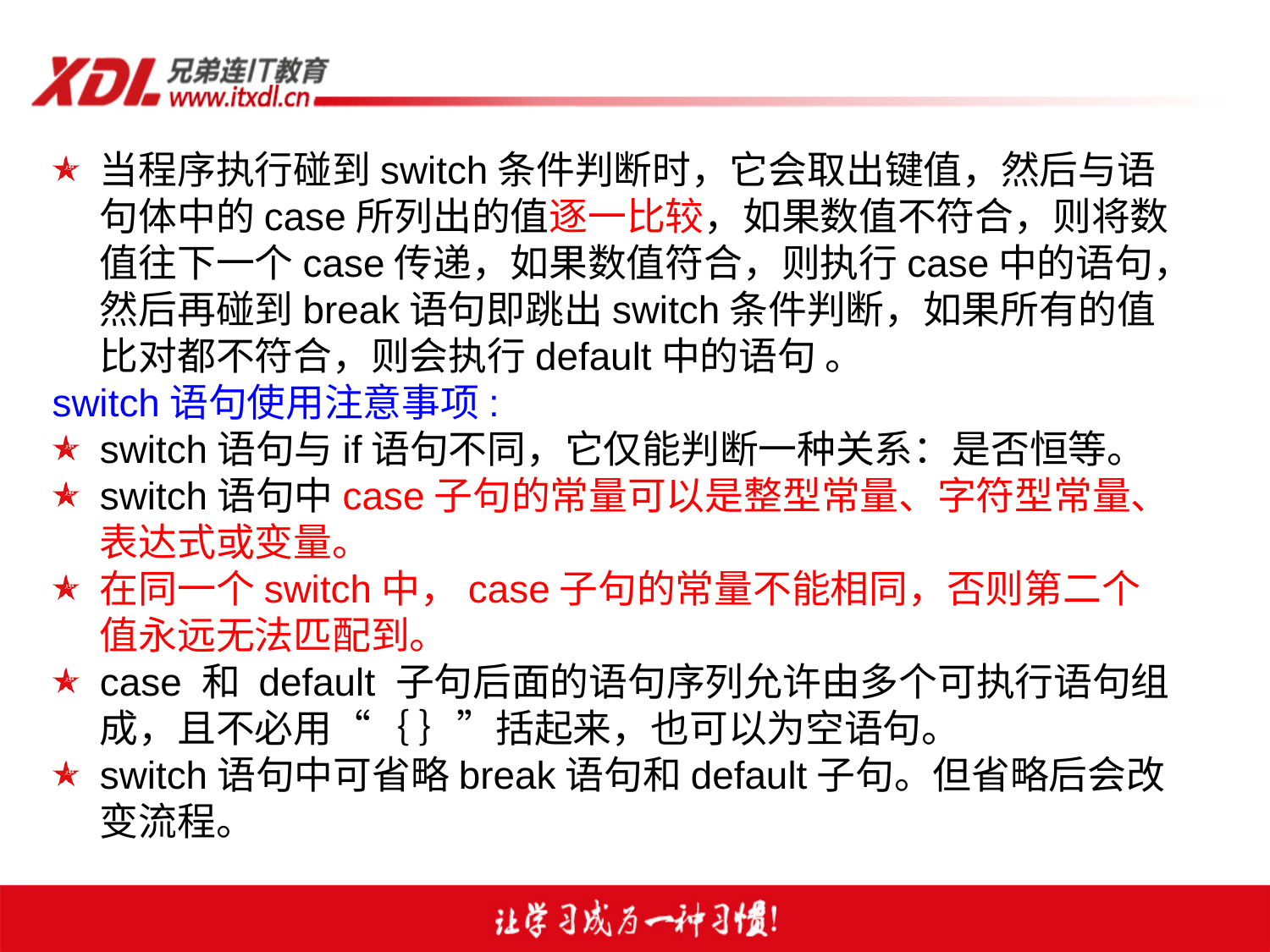

当程序执行碰到switch条件判断时，它会取出键值，然后与语句体中的case所列出的值逐一比较，如果数值不符合，则将数值往下一个case传递，如果数值符合，则执行case中的语句，然后再碰到break语句即跳出switch条件判断，如果所有的值比对都不符合，则会执行default中的语句 。
switch语句使用注意事项:
switch语句与if语句不同，它仅能判断一种关系：是否恒等。
switch语句中case子句的常量可以是整型常量、字符型常量、表达式或变量。
在同一个switch中，case子句的常量不能相同，否则第二个值永远无法匹配到。
case 和 default 子句后面的语句序列允许由多个可执行语句组成，且不必用“｛ ｝”括起来，也可以为空语句。
switch语句中可省略break语句和default子句。但省略后会改变流程。